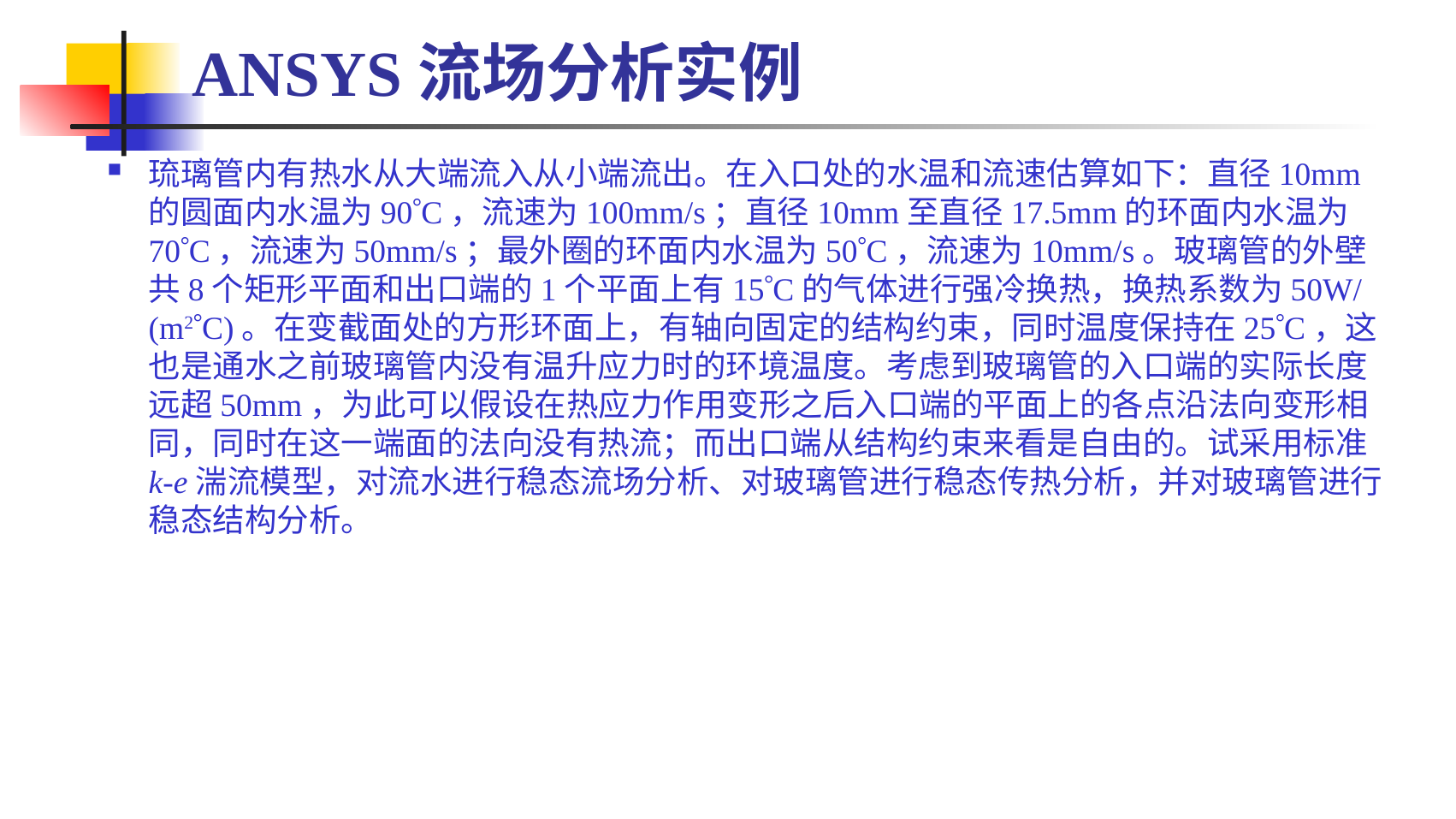

ANSYS流场分析实例

琉璃管内有热水从大端流入从小端流出。在入口处的水温和流速估算如下：直径10mm的圆面内水温为90°C，流速为100mm/s；直径10mm至直径17.5mm的环面内水温为70°C，流速为50mm/s；最外圈的环面内水温为50°C，流速为10mm/s。玻璃管的外壁共8个矩形平面和出口端的1个平面上有15°C的气体进行强冷换热，换热系数为50W/(m2°C)。在变截面处的方形环面上，有轴向固定的结构约束，同时温度保持在25°C，这也是通水之前玻璃管内没有温升应力时的环境温度。考虑到玻璃管的入口端的实际长度远超50mm，为此可以假设在热应力作用变形之后入口端的平面上的各点沿法向变形相同，同时在这一端面的法向没有热流；而出口端从结构约束来看是自由的。试采用标准k-e湍流模型，对流水进行稳态流场分析、对玻璃管进行稳态传热分析，并对玻璃管进行稳态结构分析。